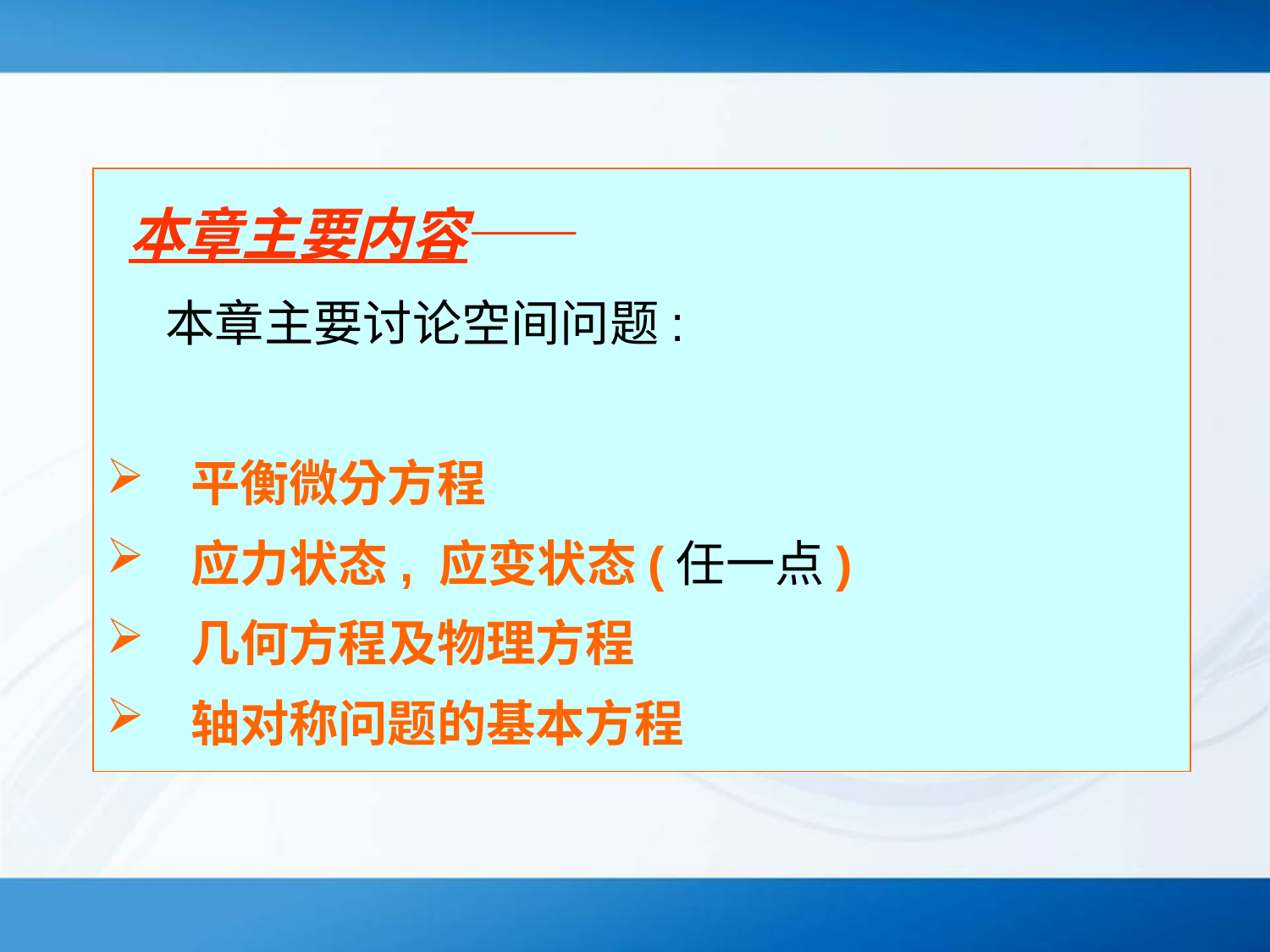

本章主要内容——
    本章主要讨论空间问题:

   平衡微分方程
   应力状态, 应变状态(任一点)
   几何方程及物理方程
   轴对称问题的基本方程